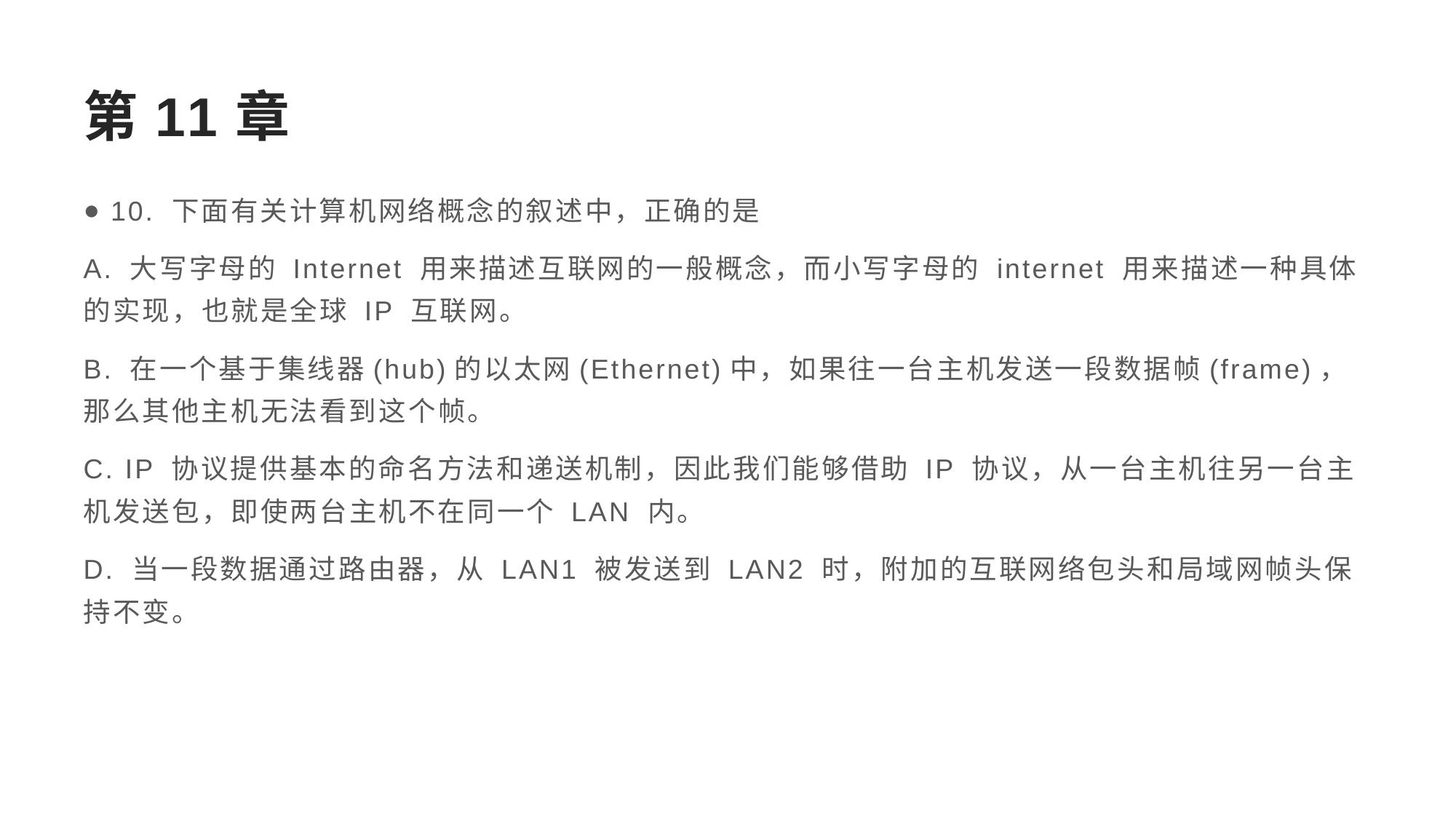

# 第11章
10. 下面有关计算机网络概念的叙述中，正确的是
A. 大写字母的 Internet 用来描述互联网的一般概念，而小写字母的 internet 用来描述一种具体的实现，也就是全球 IP 互联网。
B. 在一个基于集线器(hub)的以太网(Ethernet)中，如果往一台主机发送一段数据帧(frame)，那么其他主机无法看到这个帧。
C. IP 协议提供基本的命名方法和递送机制，因此我们能够借助 IP 协议，从一台主机往另一台主机发送包，即使两台主机不在同一个 LAN 内。
D. 当一段数据通过路由器，从 LAN1 被发送到 LAN2 时，附加的互联网络包头和局域网帧头保持不变。